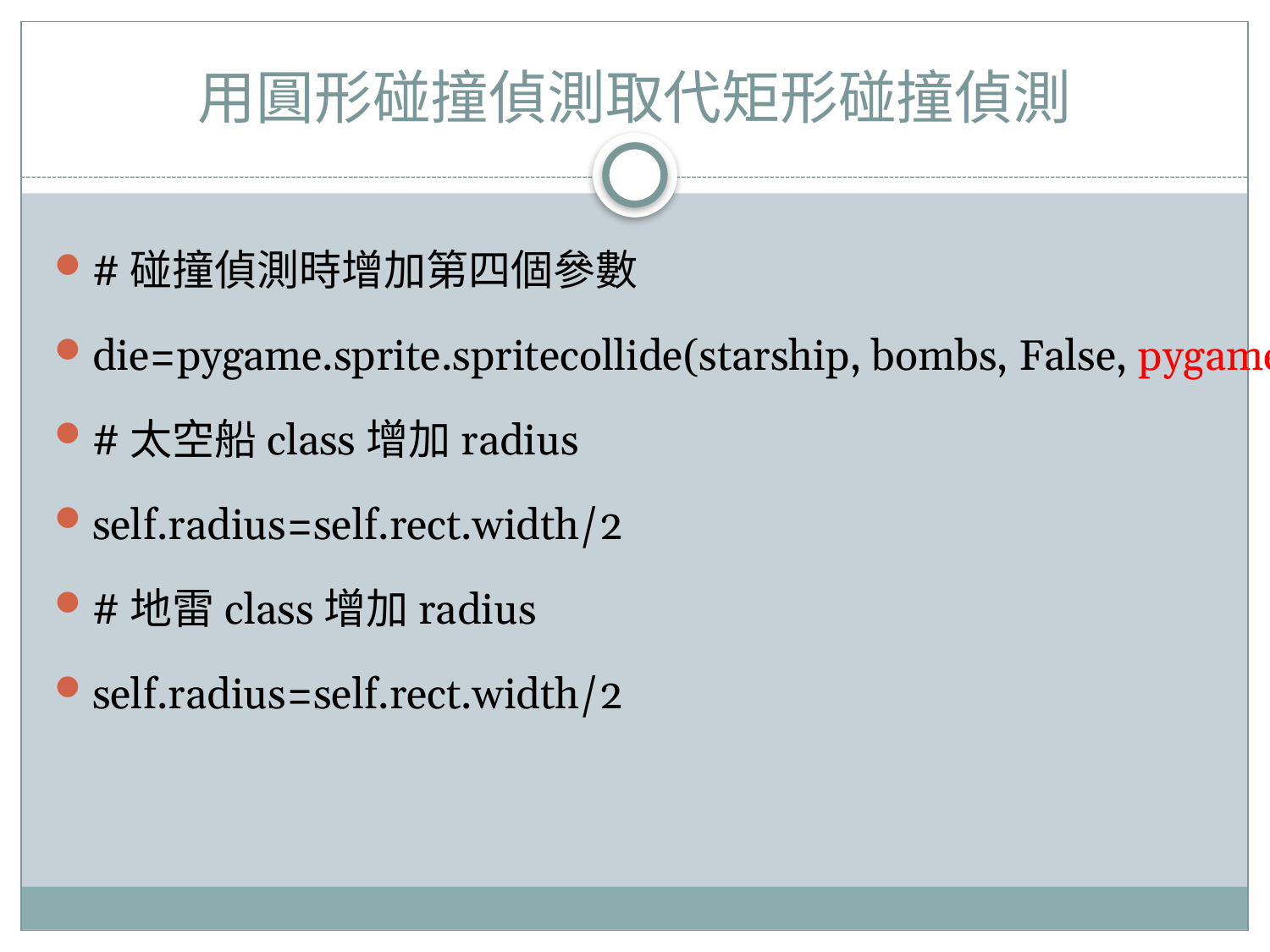

# 用圓形碰撞偵測取代矩形碰撞偵測
#碰撞偵測時增加第四個參數
die=pygame.sprite.spritecollide(starship, bombs, False, pygame.sprite.collide_circle)
#太空船class增加radius
self.radius=self.rect.width/2
#地雷class增加radius
self.radius=self.rect.width/2